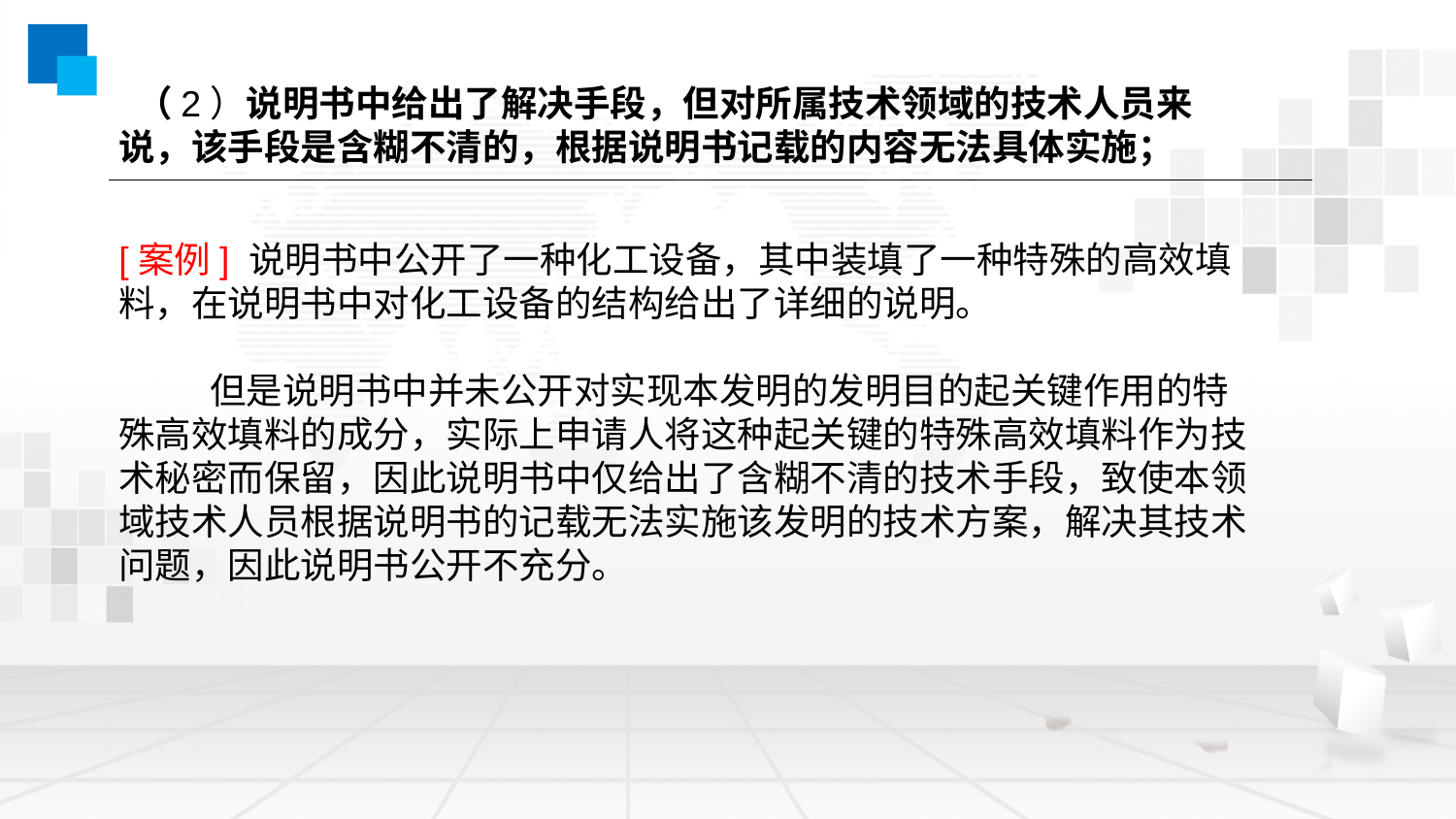

（2）说明书中给出了解决手段，但对所属技术领域的技术人员来说，该手段是含糊不清的，根据说明书记载的内容无法具体实施；
[案例] 说明书中公开了一种化工设备，其中装填了一种特殊的高效填料，在说明书中对化工设备的结构给出了详细的说明。

          但是说明书中并未公开对实现本发明的发明目的起关键作用的特殊高效填料的成分，实际上申请人将这种起关键的特殊高效填料作为技术秘密而保留，因此说明书中仅给出了含糊不清的技术手段，致使本领域技术人员根据说明书的记载无法实施该发明的技术方案，解决其技术问题，因此说明书公开不充分。